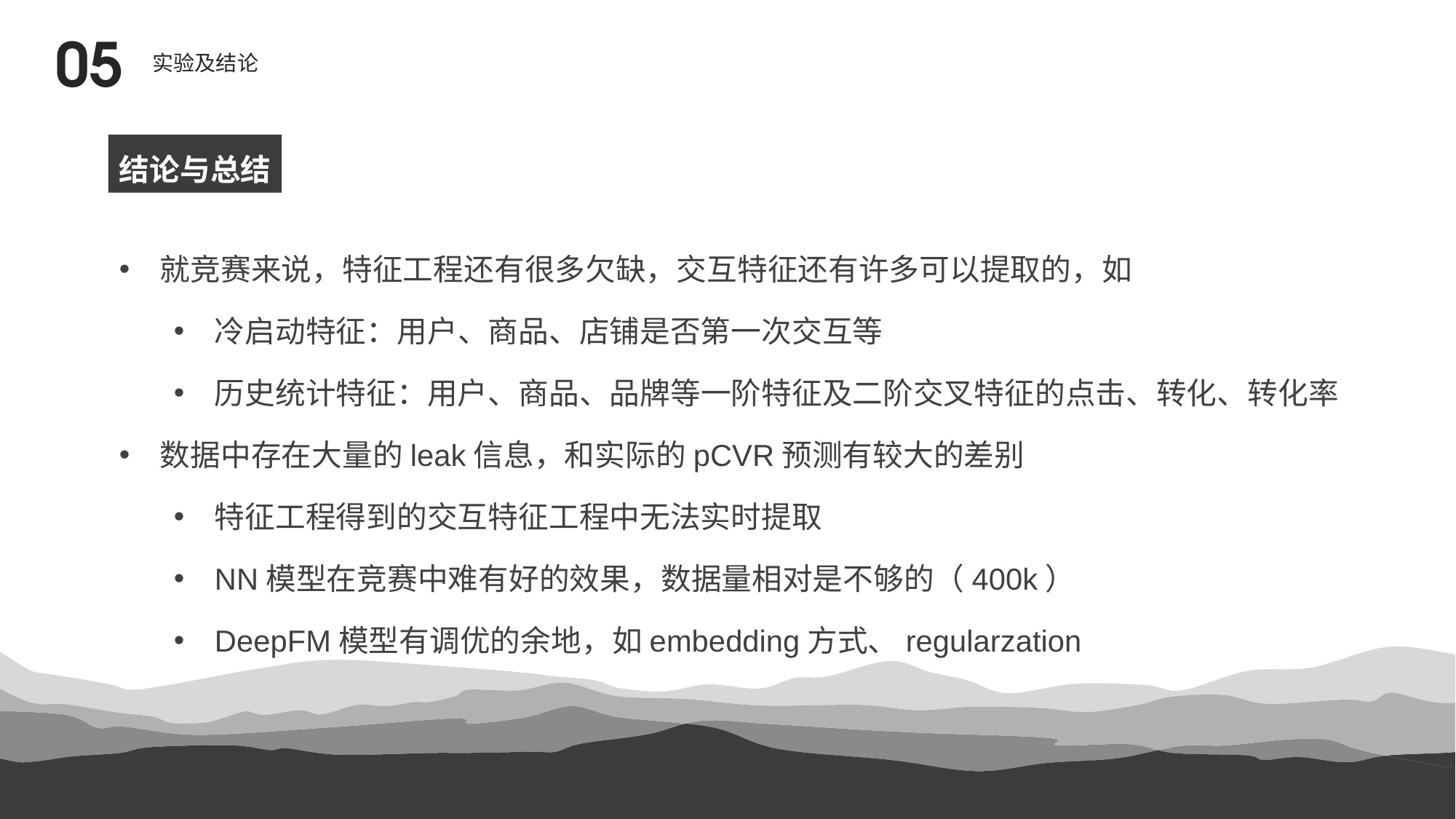

05
实验及结论
结论与总结
就竞赛来说，特征工程还有很多欠缺，交互特征还有许多可以提取的，如
冷启动特征：用户、商品、店铺是否第一次交互等
历史统计特征：用户、商品、品牌等一阶特征及二阶交叉特征的点击、转化、转化率
数据中存在大量的leak信息，和实际的pCVR预测有较大的差别
特征工程得到的交互特征工程中无法实时提取
NN模型在竞赛中难有好的效果，数据量相对是不够的（400k）
DeepFM模型有调优的余地，如embedding方式、regularzation